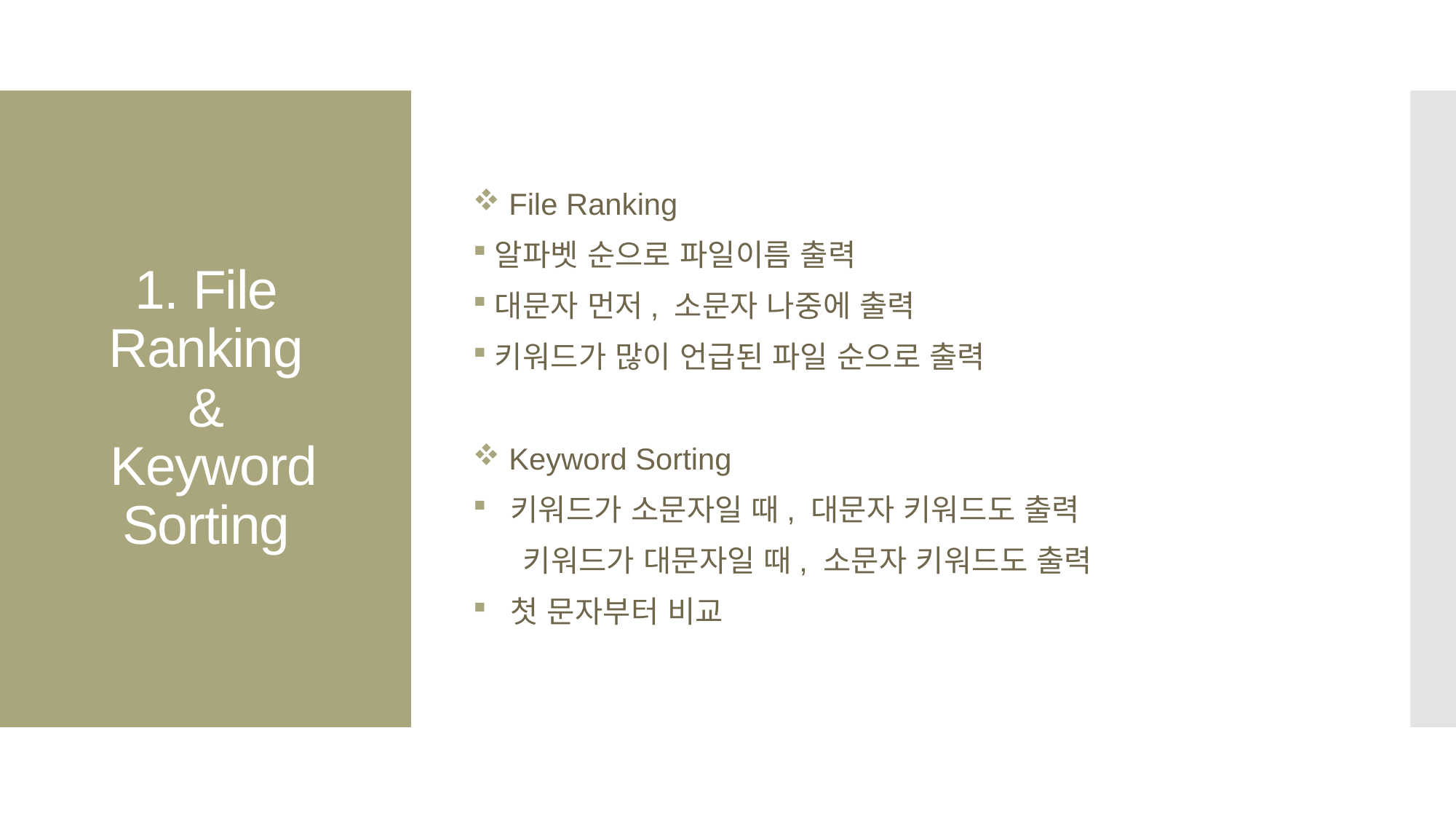

File Ranking
알파벳 순으로 파일이름 출력
대문자 먼저, 소문자 나중에 출력
키워드가 많이 언급된 파일 순으로 출력

 Keyword Sorting
 키워드가 소문자일 때, 대문자 키워드도 출력
     키워드가 대문자일 때, 소문자 키워드도 출력
 첫 문자부터 비교
# 1. File Ranking & Keyword Sorting